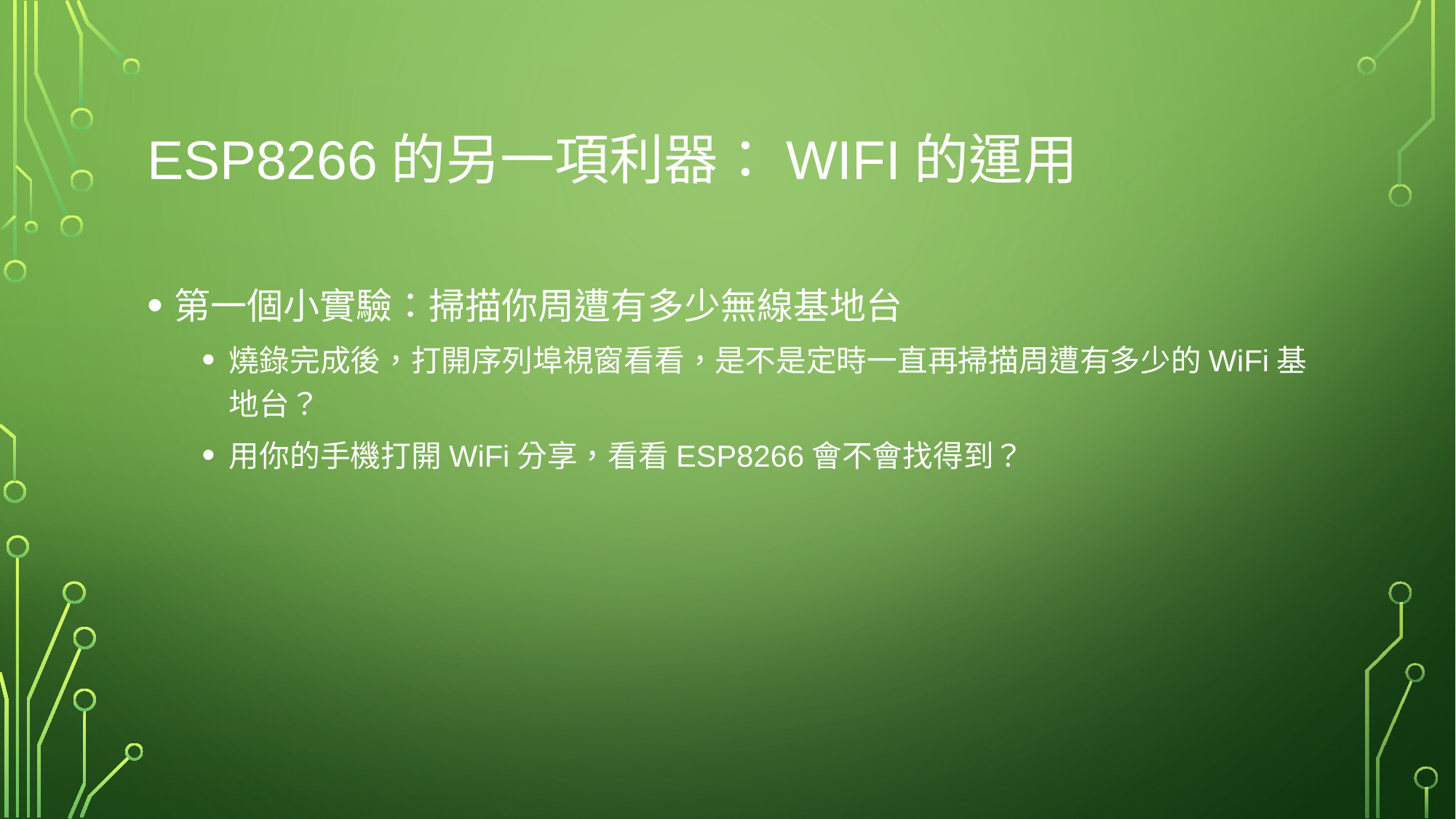

# ESP8266的另一項利器：WiFi的運用
第一個小實驗：掃描你周遭有多少無線基地台
燒錄完成後，打開序列埠視窗看看，是不是定時一直再掃描周遭有多少的WiFi基地台？
用你的手機打開WiFi分享，看看ESP8266會不會找得到？